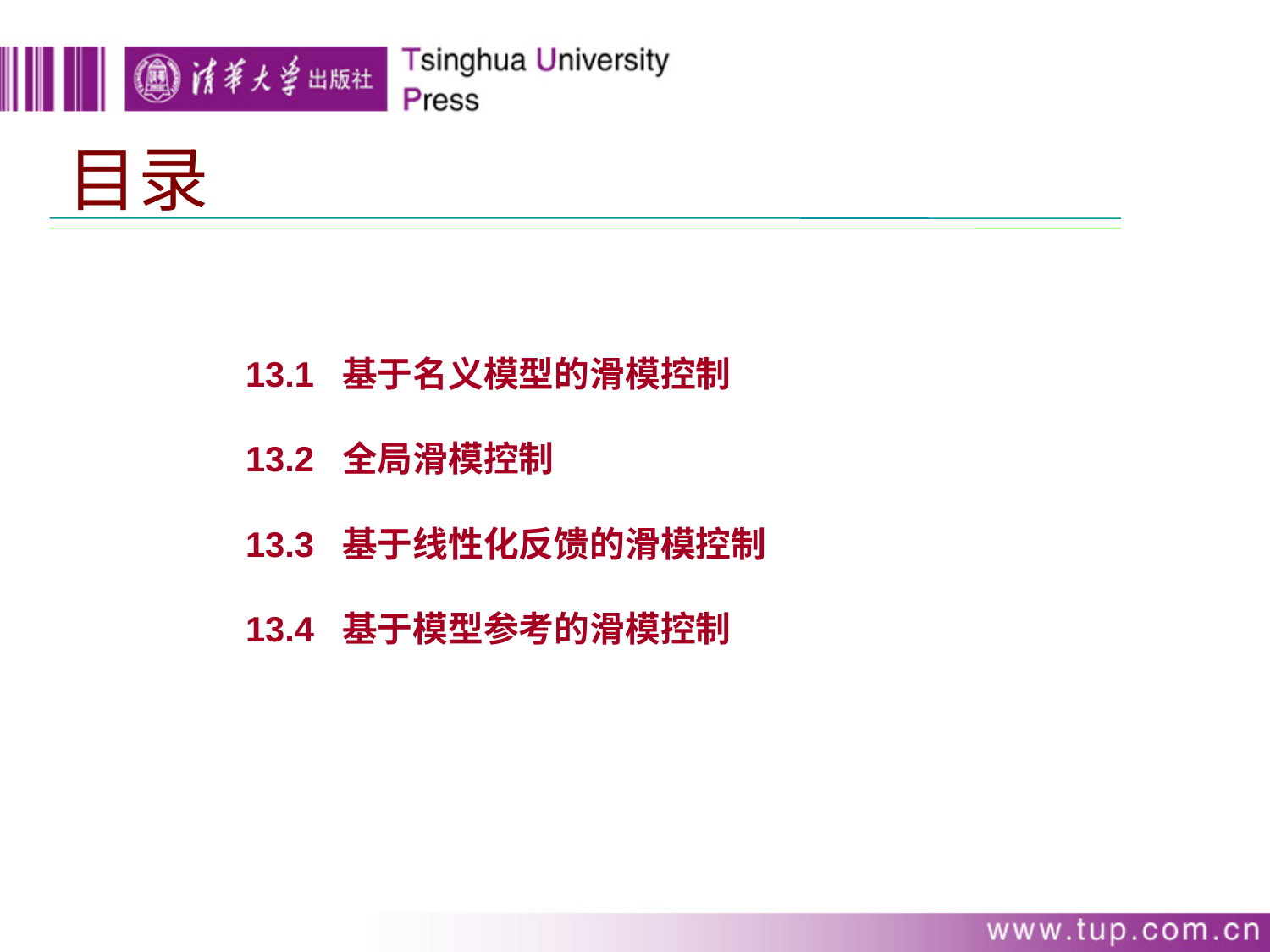

目录
13.1  基于名义模型的滑模控制

13.2  全局滑模控制

13.3  基于线性化反馈的滑模控制

13.4  基于模型参考的滑模控制